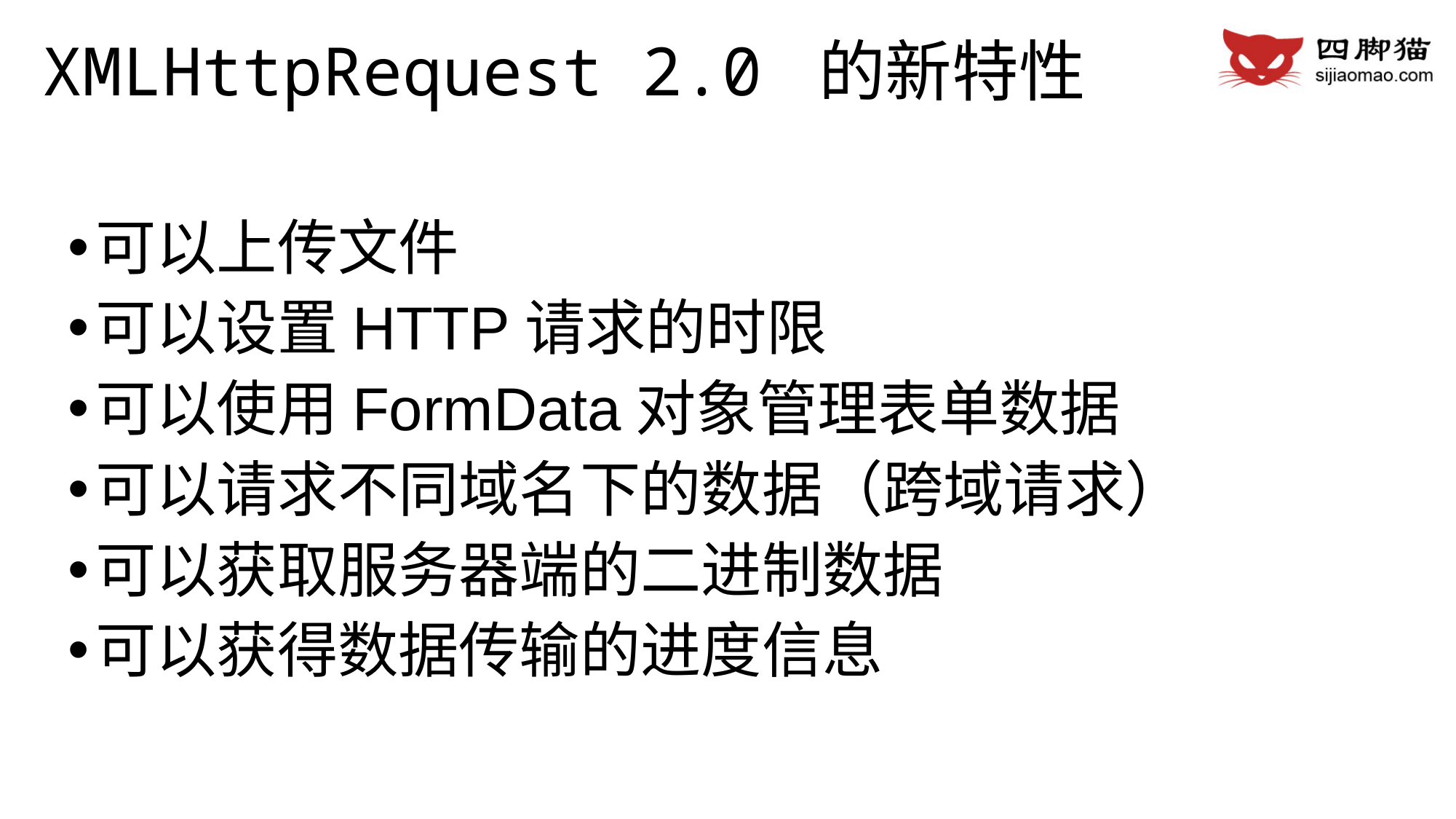

# XMLHttpRequest 2.0 的新特性
可以上传文件
可以设置HTTP请求的时限
可以使用FormData对象管理表单数据
可以请求不同域名下的数据（跨域请求）
可以获取服务器端的二进制数据
可以获得数据传输的进度信息